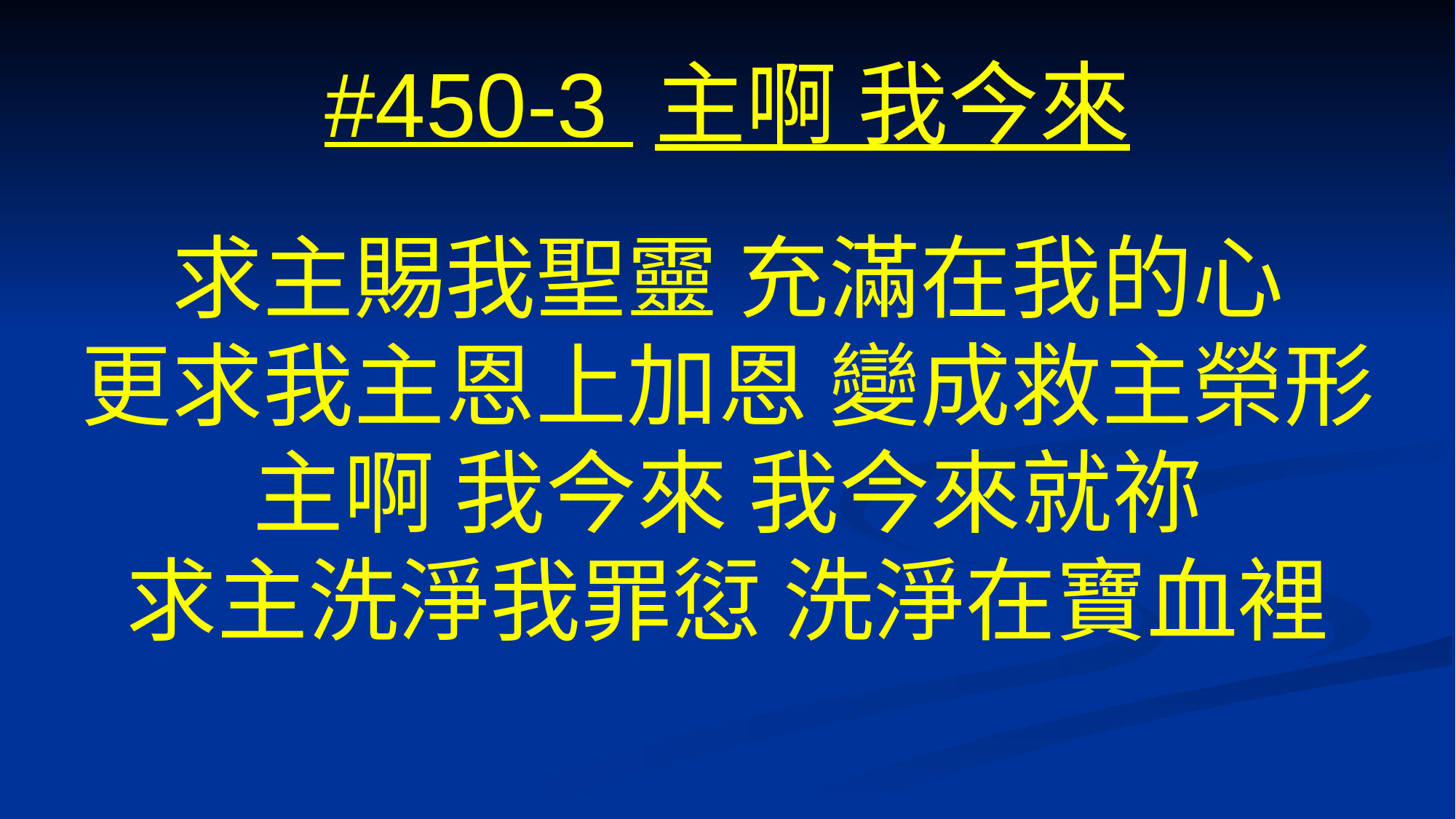

# #450-3 主啊 我今來
求主賜我聖靈 充滿在我的心
更求我主恩上加恩 變成救主榮形
主啊 我今來 我今來就祢
求主洗淨我罪愆 洗淨在寶血裡